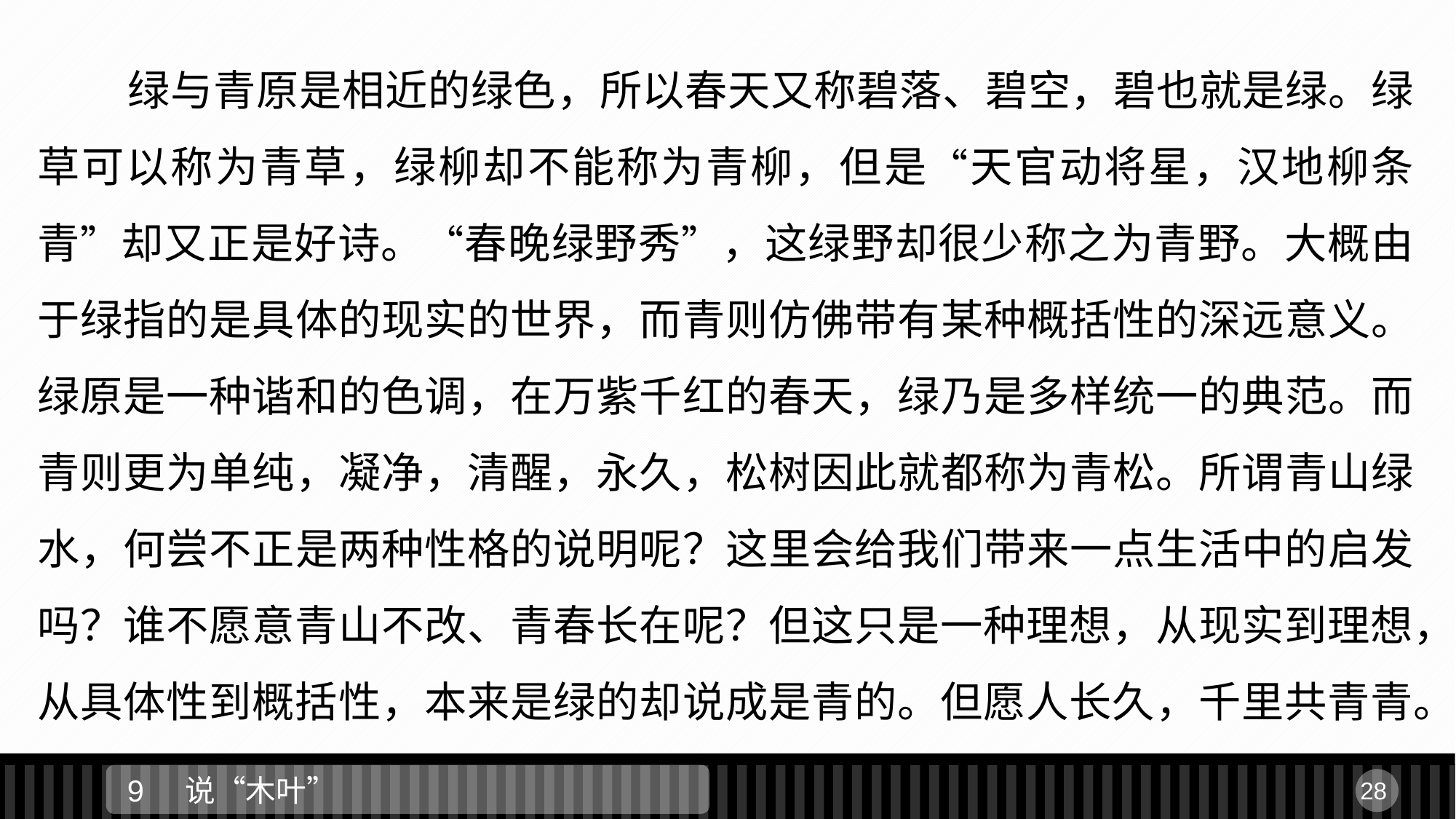

绿与青原是相近的绿色，所以春天又称碧落、碧空，碧也就是绿。绿草可以称为青草，绿柳却不能称为青柳，但是“天官动将星，汉地柳条青”却又正是好诗。“春晚绿野秀”，这绿野却很少称之为青野。大概由于绿指的是具体的现实的世界，而青则仿佛带有某种概括性的深远意义。绿原是一种谐和的色调，在万紫千红的春天，绿乃是多样统一的典范。而青则更为单纯，凝净，清醒，永久，松树因此就都称为青松。所谓青山绿水，何尝不正是两种性格的说明呢？这里会给我们带来一点生活中的启发吗？谁不愿意青山不改、青春长在呢？但这只是一种理想，从现实到理想，从具体性到概括性，本来是绿的却说成是青的。但愿人长久，千里共青青。